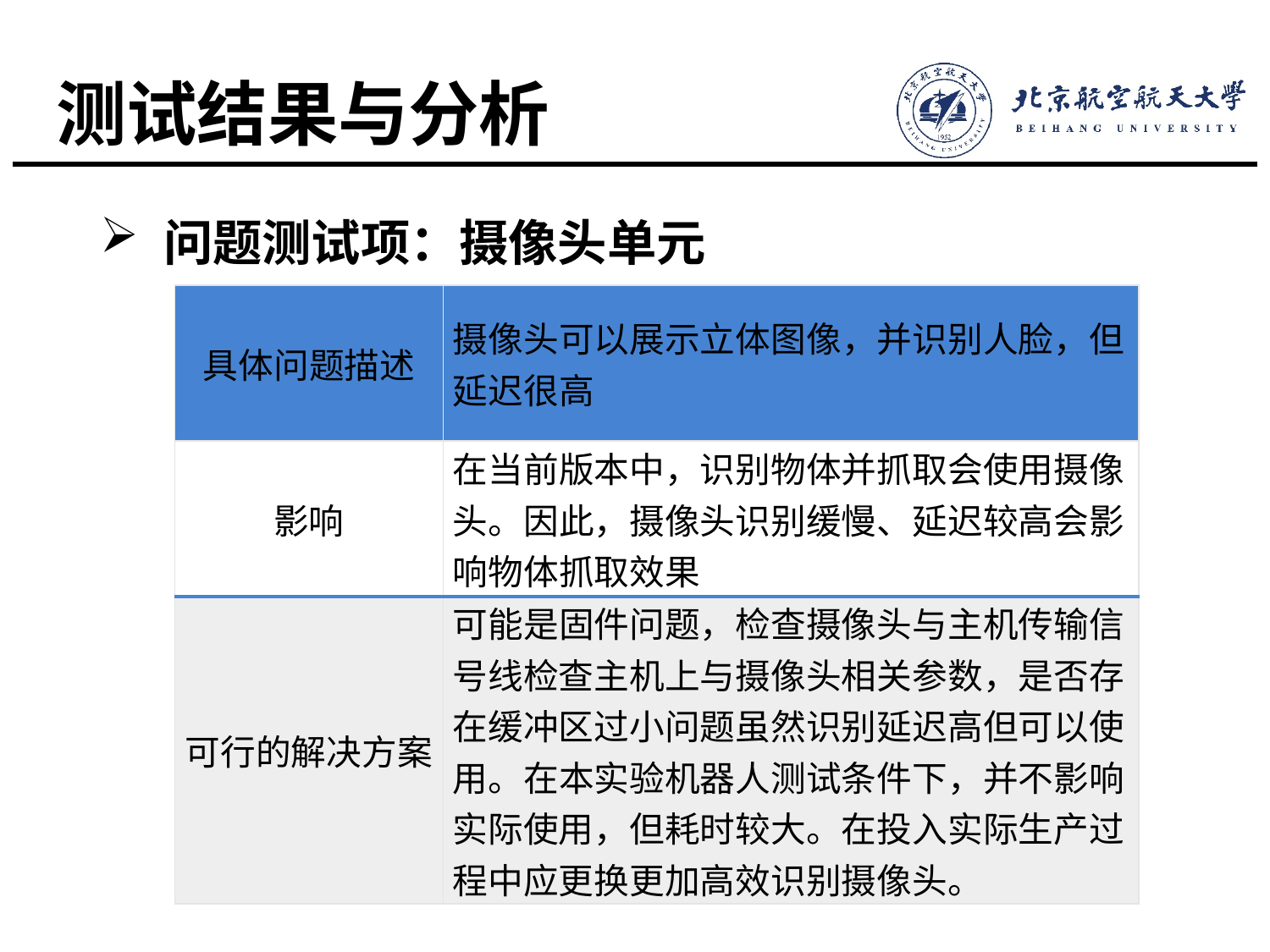

# 测试结果与分析
问题测试项：摄像头单元

| 具体问题描述 | 摄像头可以展示立体图像，并识别人脸，但延迟很高 |
| --- | --- |
| 影响 | 在当前版本中，识别物体并抓取会使用摄像头。因此，摄像头识别缓慢、延迟较高会影响物体抓取效果 |
| 可行的解决方案 | 可能是固件问题，检查摄像头与主机传输信号线检查主机上与摄像头相关参数，是否存在缓冲区过小问题虽然识别延迟高但可以使用。在本实验机器人测试条件下，并不影响实际使用，但耗时较大。在投入实际生产过程中应更换更加高效识别摄像头。 |
27